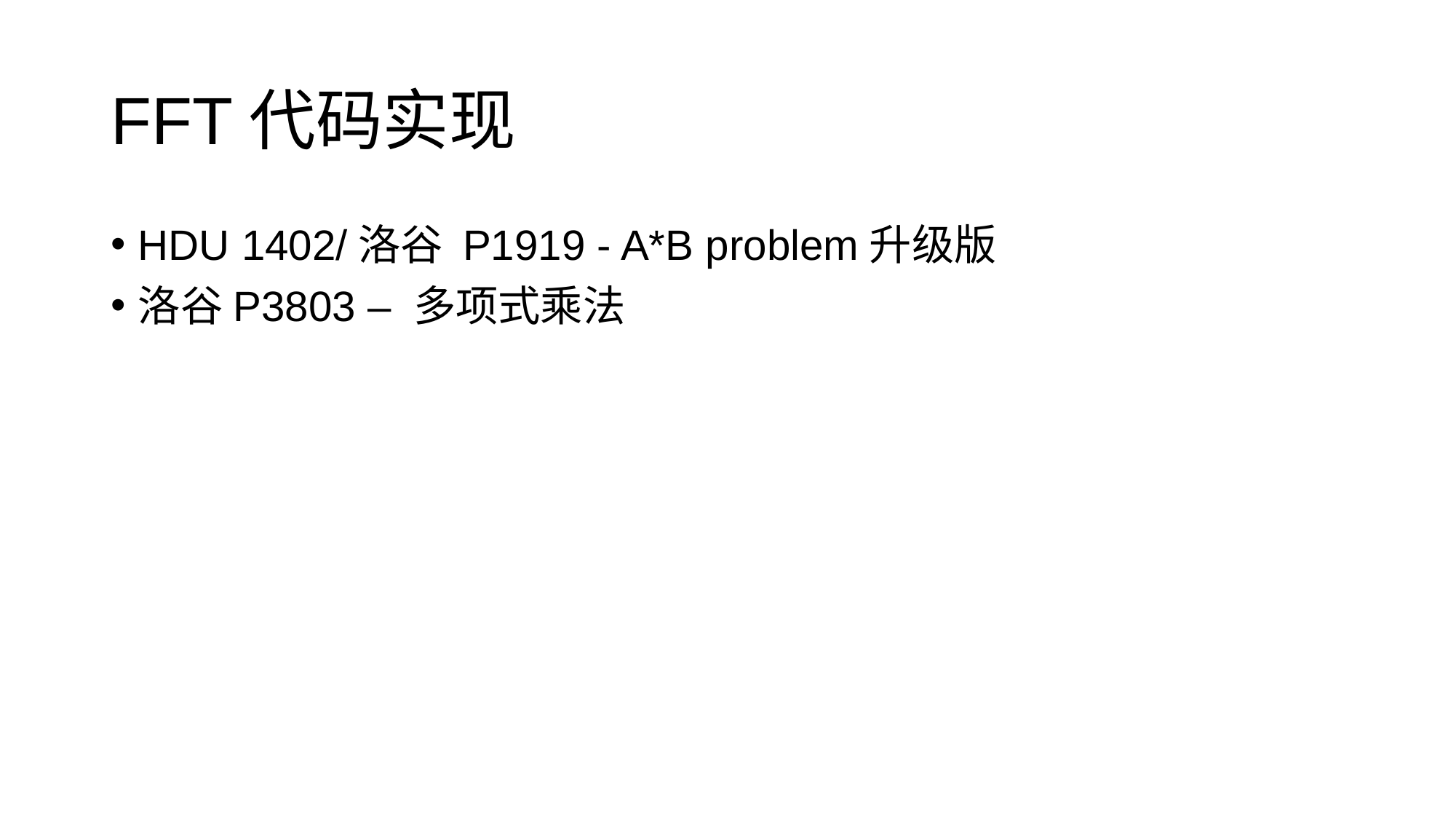

# FFT代码实现
HDU 1402/洛谷 P1919 - A*B problem升级版
洛谷P3803 – 多项式乘法